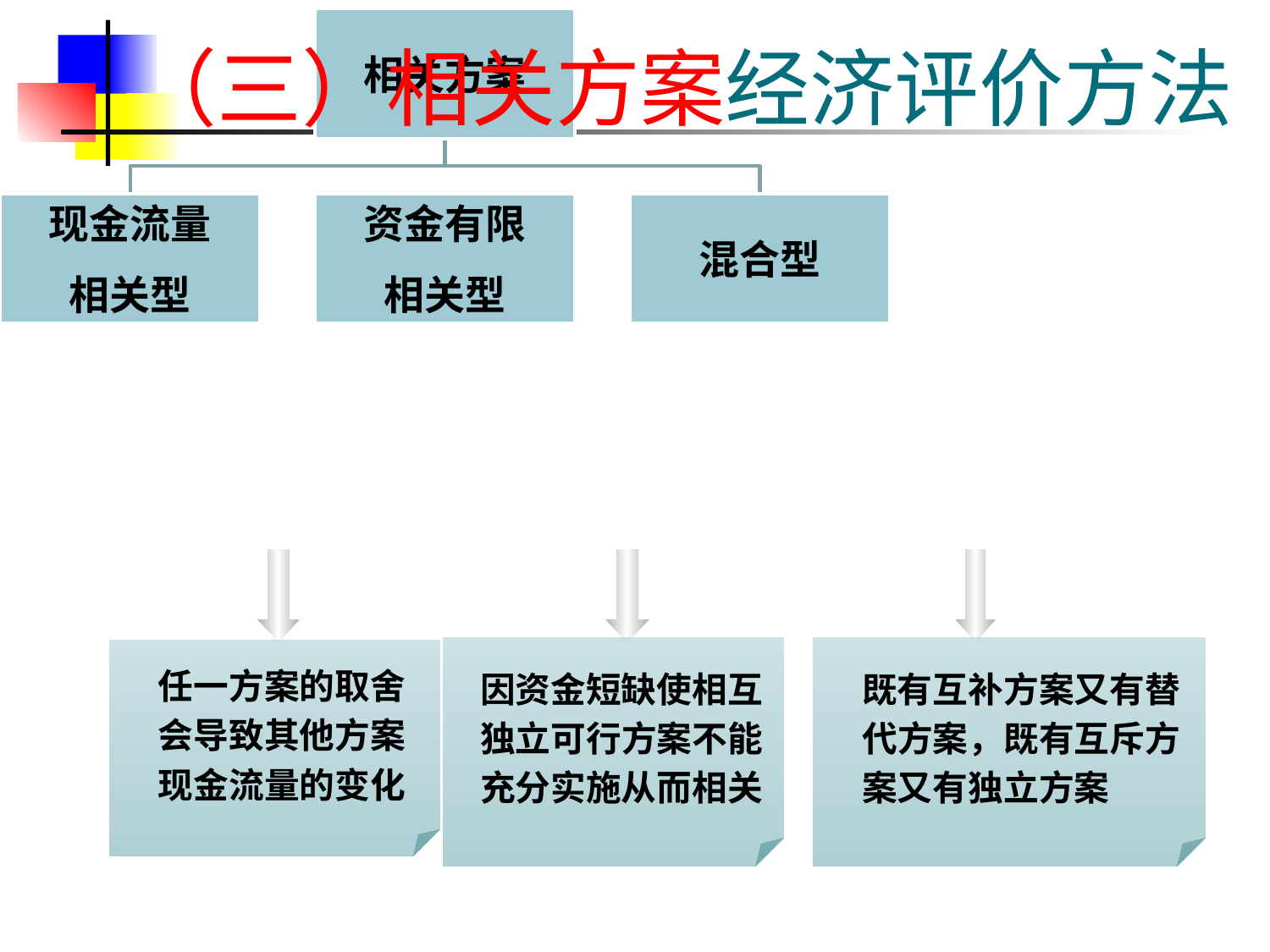

# （三）相关方案经济评价方法
相关方案
现金流量
相关型
资金有限
相关型
混合型

因资金短缺使相互
独立可行方案不能
充分实施从而相关
既有互补方案又有替
代方案，既有互斥方
案又有独立方案
任一方案的取舍
会导致其他方案
现金流量的变化
20